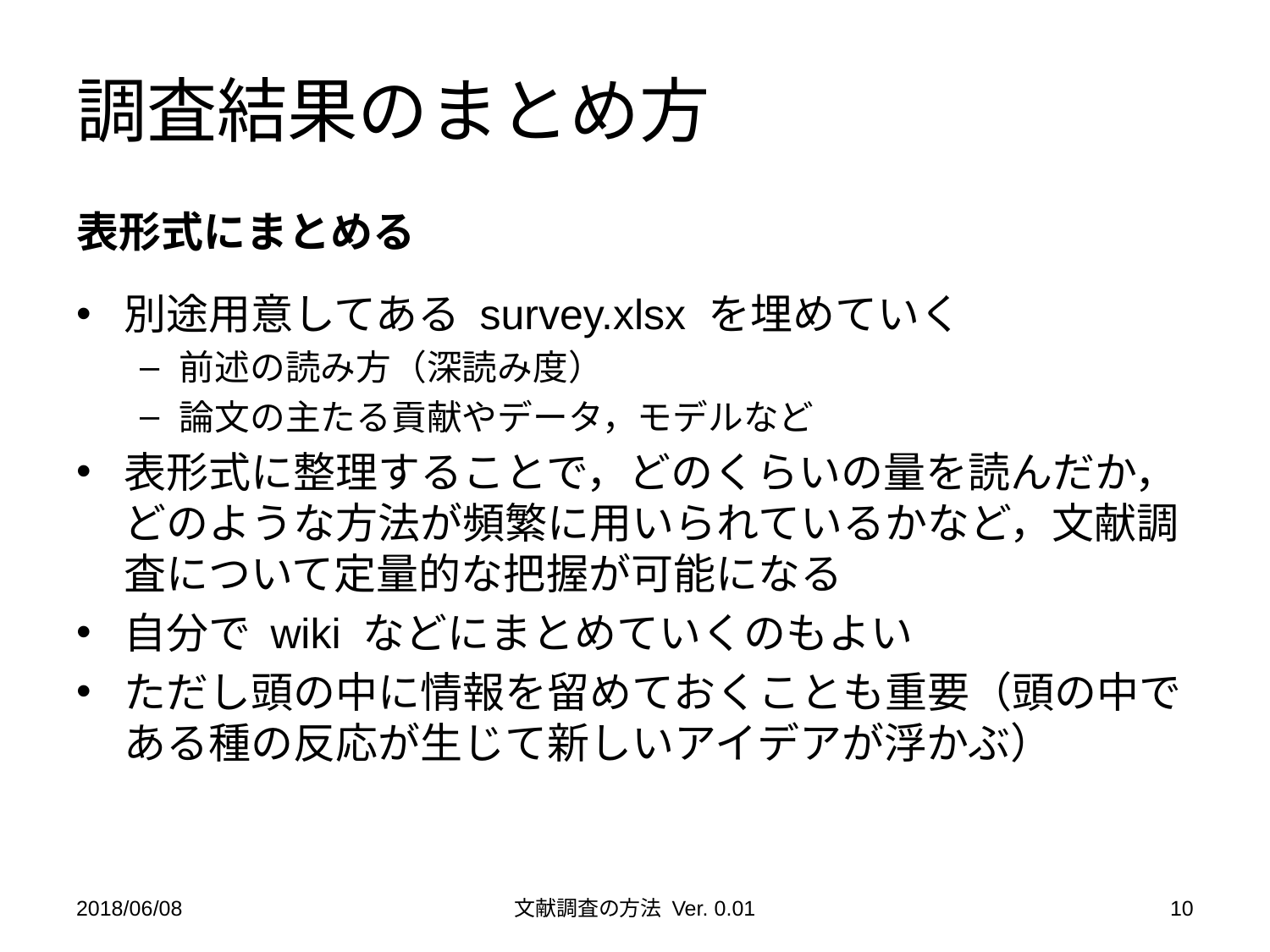

# 調査結果のまとめ方
表形式にまとめる
別途用意してある survey.xlsx を埋めていく
前述の読み方（深読み度）
論文の主たる貢献やデータ，モデルなど
表形式に整理することで，どのくらいの量を読んだか，どのような方法が頻繁に用いられているかなど，文献調査について定量的な把握が可能になる
自分で wiki などにまとめていくのもよい
ただし頭の中に情報を留めておくことも重要（頭の中である種の反応が生じて新しいアイデアが浮かぶ）

2018/06/08
文献調査の方法 Ver. 0.01
10